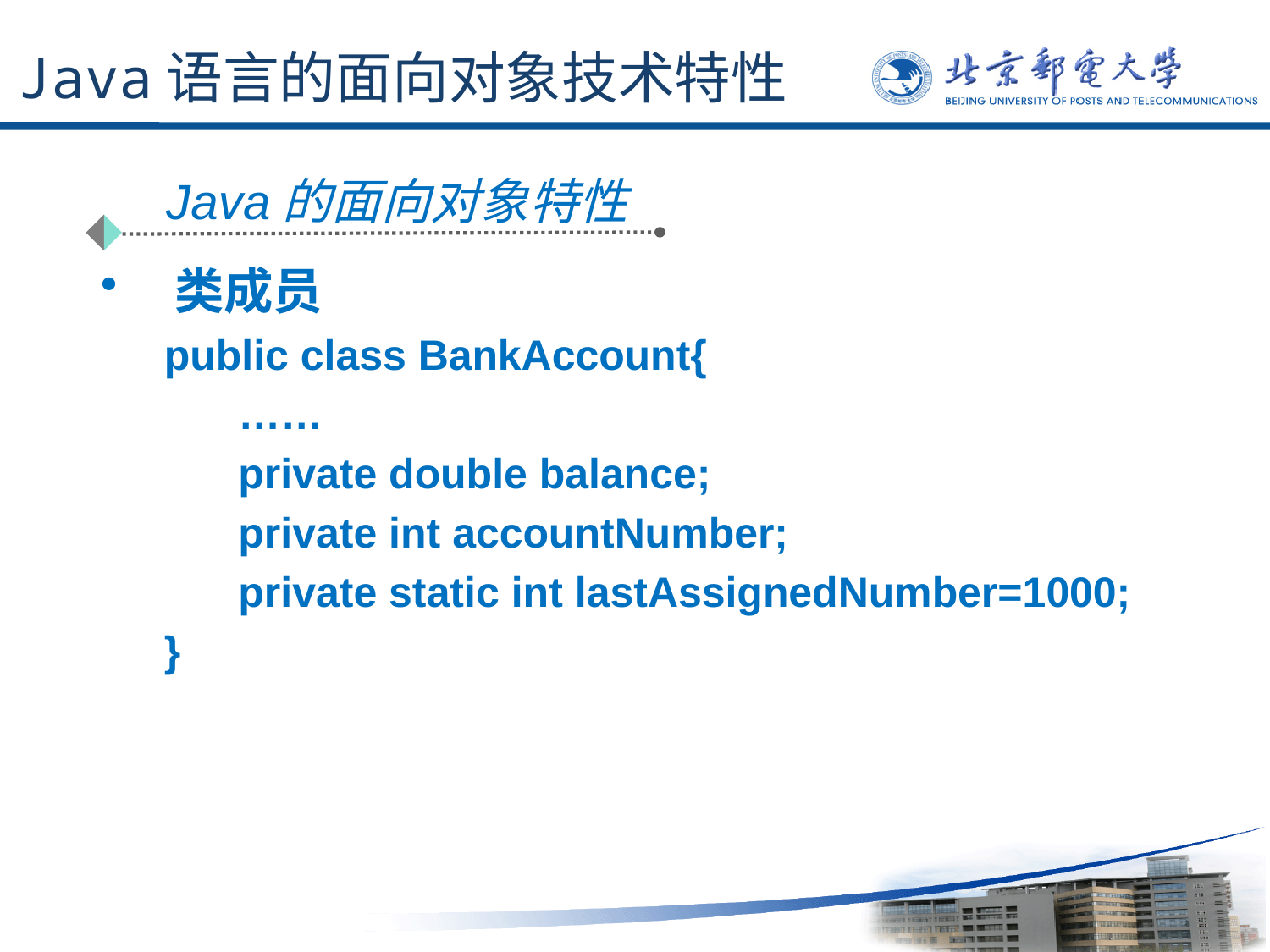

# Java语言的面向对象技术特性

Java的面向对象特性

类成员
public class BankAccount{
	……
	private double balance;
	private int accountNumber;
	private static int lastAssignedNumber=1000;
}